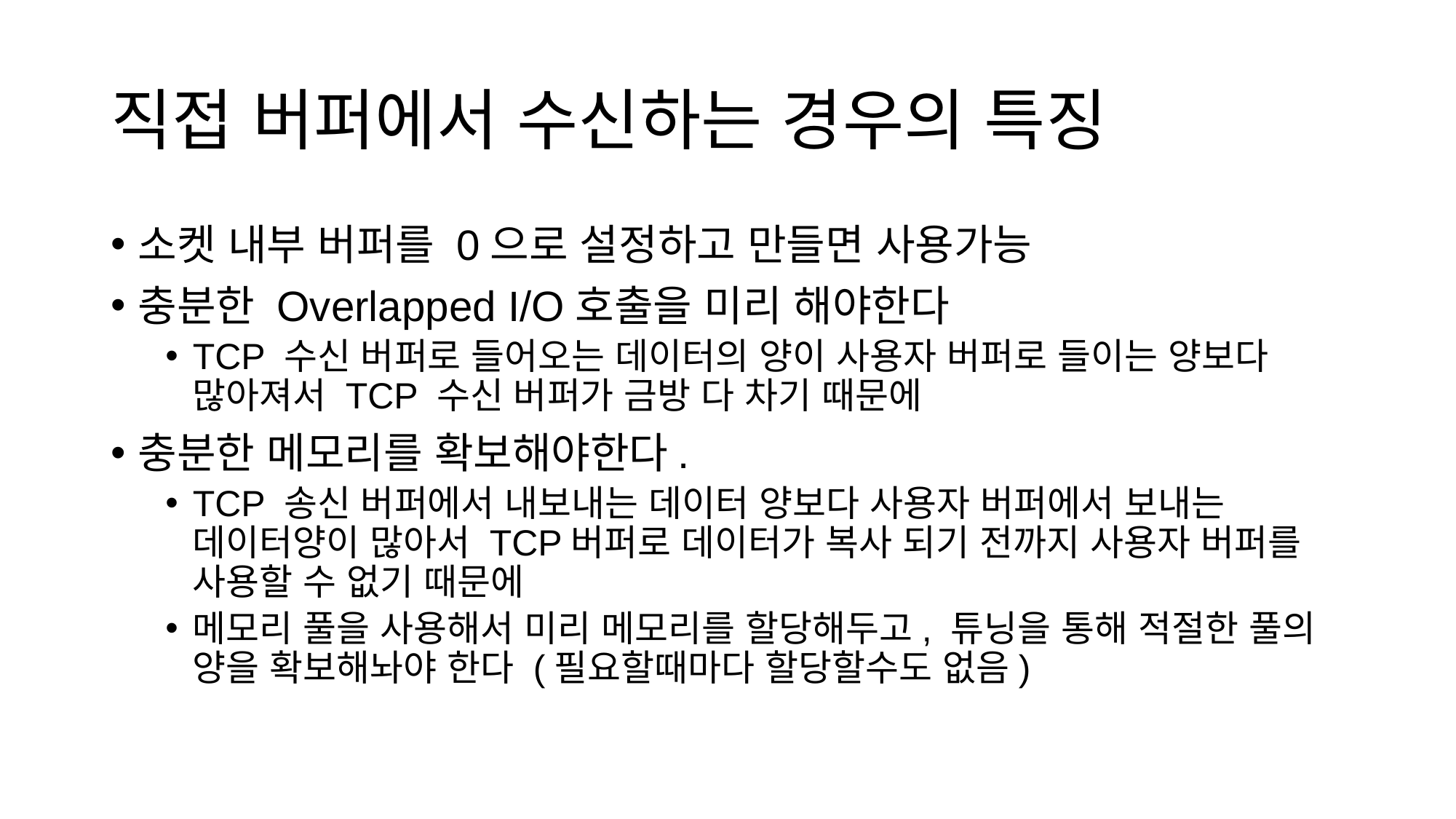

# 직접 버퍼에서 수신하는 경우의 특징
소켓 내부 버퍼를 0으로 설정하고 만들면 사용가능
충분한 Overlapped I/O호출을 미리 해야한다
TCP 수신 버퍼로 들어오는 데이터의 양이 사용자 버퍼로 들이는 양보다 많아져서 TCP 수신 버퍼가 금방 다 차기 때문에
충분한 메모리를 확보해야한다.
TCP 송신 버퍼에서 내보내는 데이터 양보다 사용자 버퍼에서 보내는 데이터양이 많아서 TCP버퍼로 데이터가 복사 되기 전까지 사용자 버퍼를 사용할 수 없기 때문에
메모리 풀을 사용해서 미리 메모리를 할당해두고, 튜닝을 통해 적절한 풀의 양을 확보해놔야 한다 (필요할때마다 할당할수도 없음)